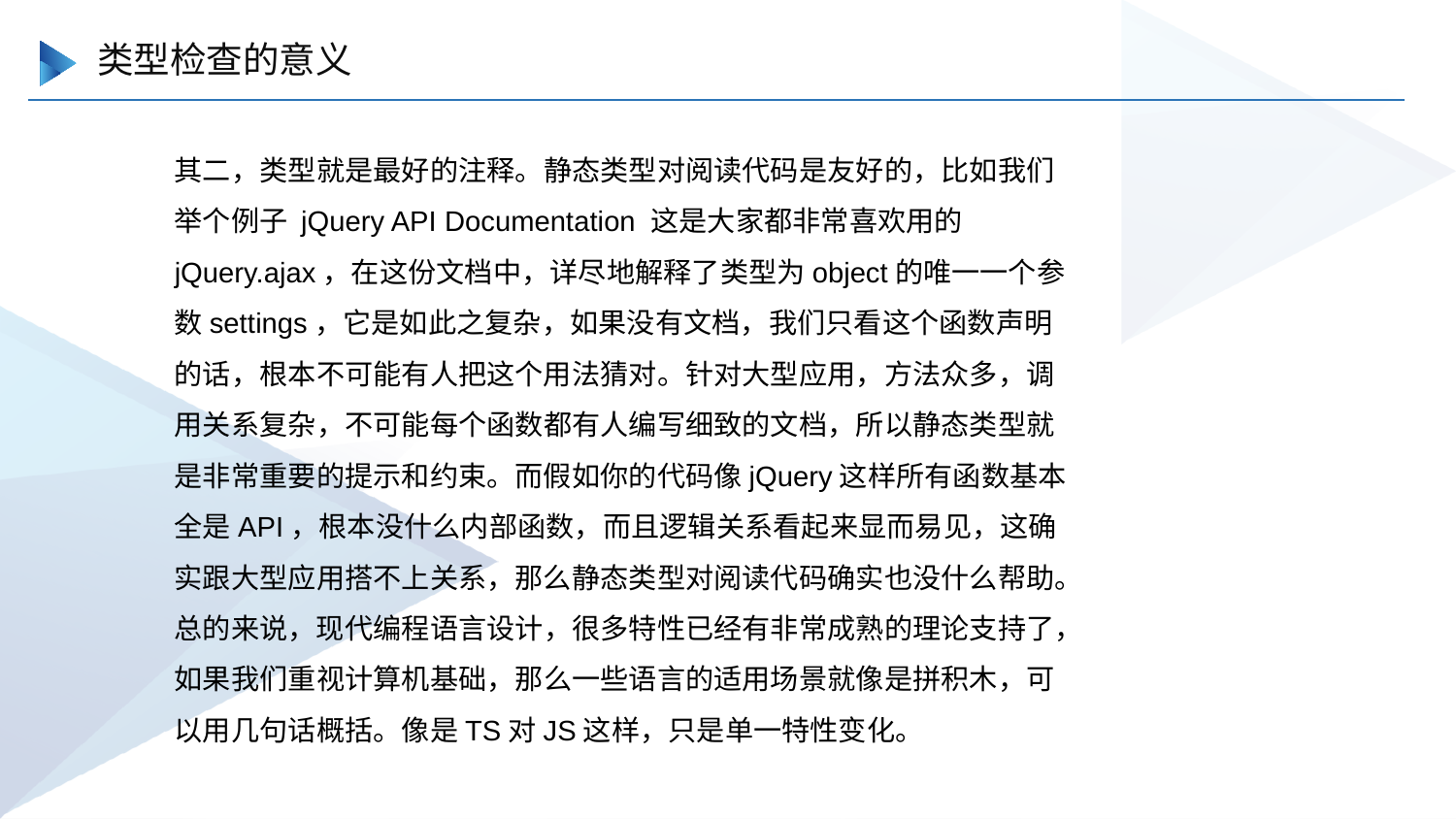

类型检查的意义
其二，类型就是最好的注释。静态类型对阅读代码是友好的，比如我们举个例子 jQuery API Documentation 这是大家都非常喜欢用的jQuery.ajax，在这份文档中，详尽地解释了类型为object的唯一一个参数settings，它是如此之复杂，如果没有文档，我们只看这个函数声明的话，根本不可能有人把这个用法猜对。针对大型应用，方法众多，调用关系复杂，不可能每个函数都有人编写细致的文档，所以静态类型就是非常重要的提示和约束。而假如你的代码像jQuery这样所有函数基本全是API，根本没什么内部函数，而且逻辑关系看起来显而易见，这确实跟大型应用搭不上关系，那么静态类型对阅读代码确实也没什么帮助。总的来说，现代编程语言设计，很多特性已经有非常成熟的理论支持了，如果我们重视计算机基础，那么一些语言的适用场景就像是拼积木，可以用几句话概括。像是TS对JS这样，只是单一特性变化。